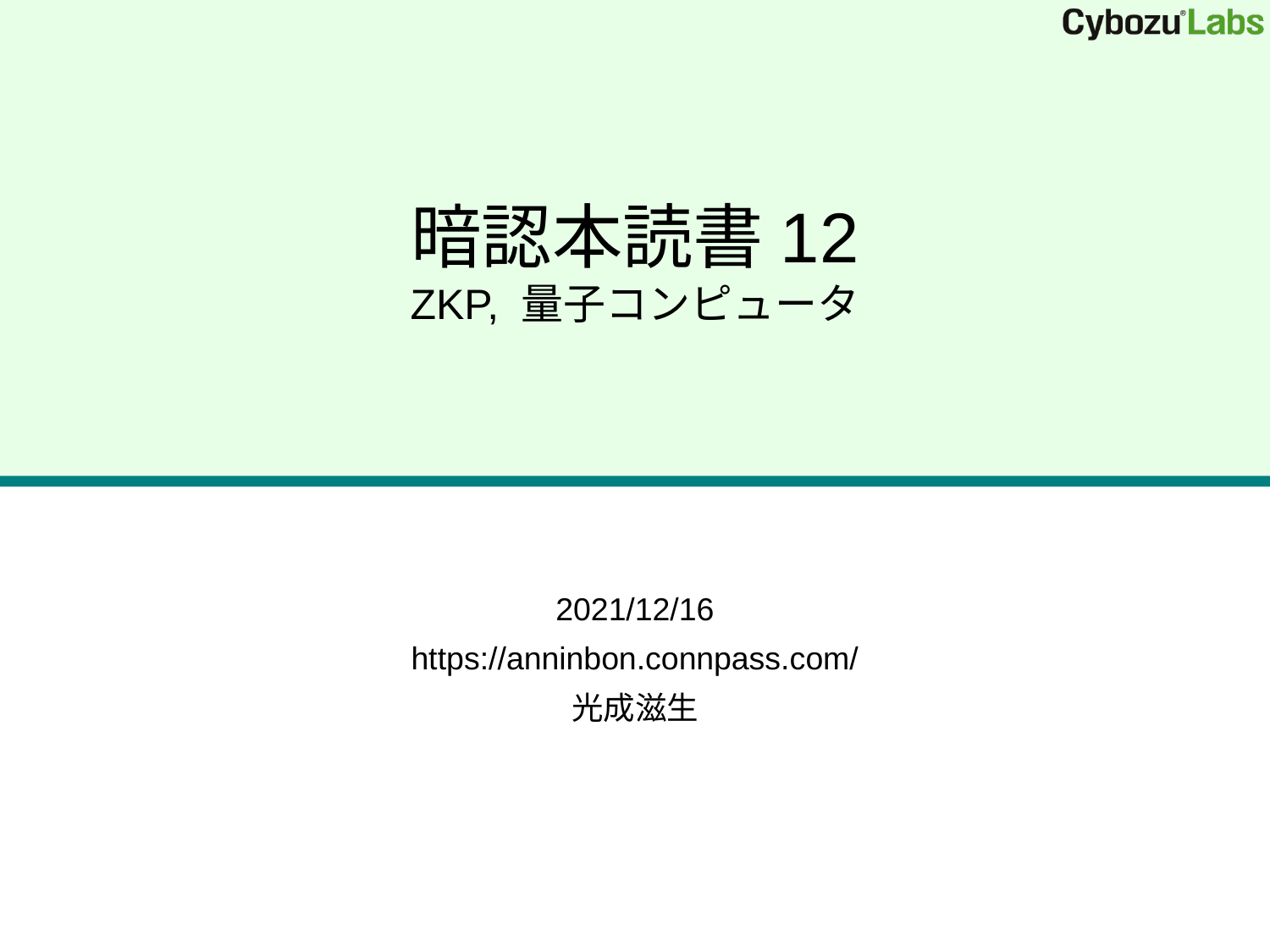

# 暗認本読書12 ZKP, 量子コンピュータ
2021/12/16
https://anninbon.connpass.com/
光成滋生